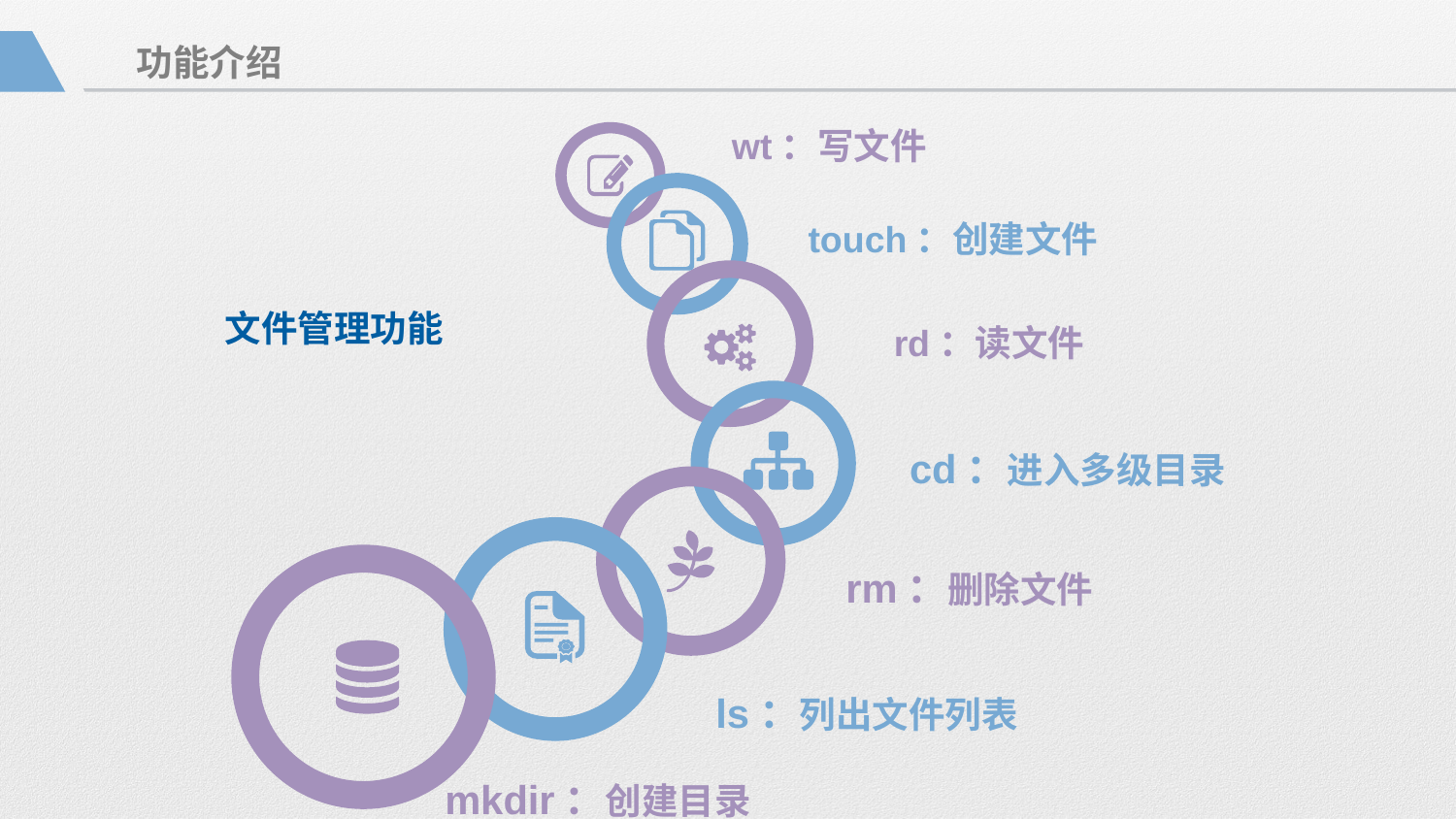

功能介绍
wt：写文件

touch：创建文件

rd：读文件
文件管理功能

cd：进入多级目录

rm：删除文件

ls：列出文件列表
mkdir：创建目录